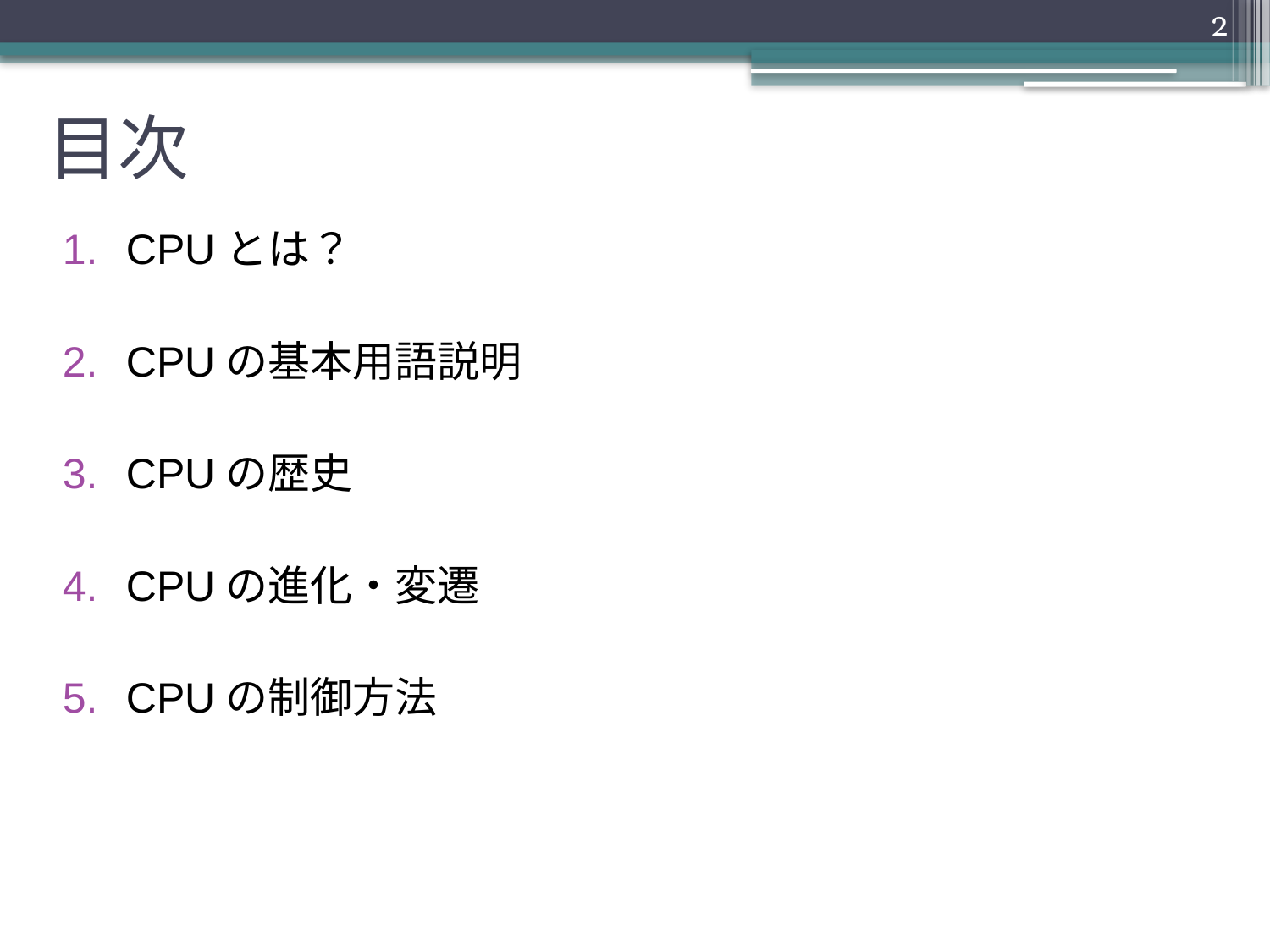

2
# 目次
CPUとは？

CPUの基本用語説明

CPUの歴史

CPUの進化・変遷

CPUの制御方法